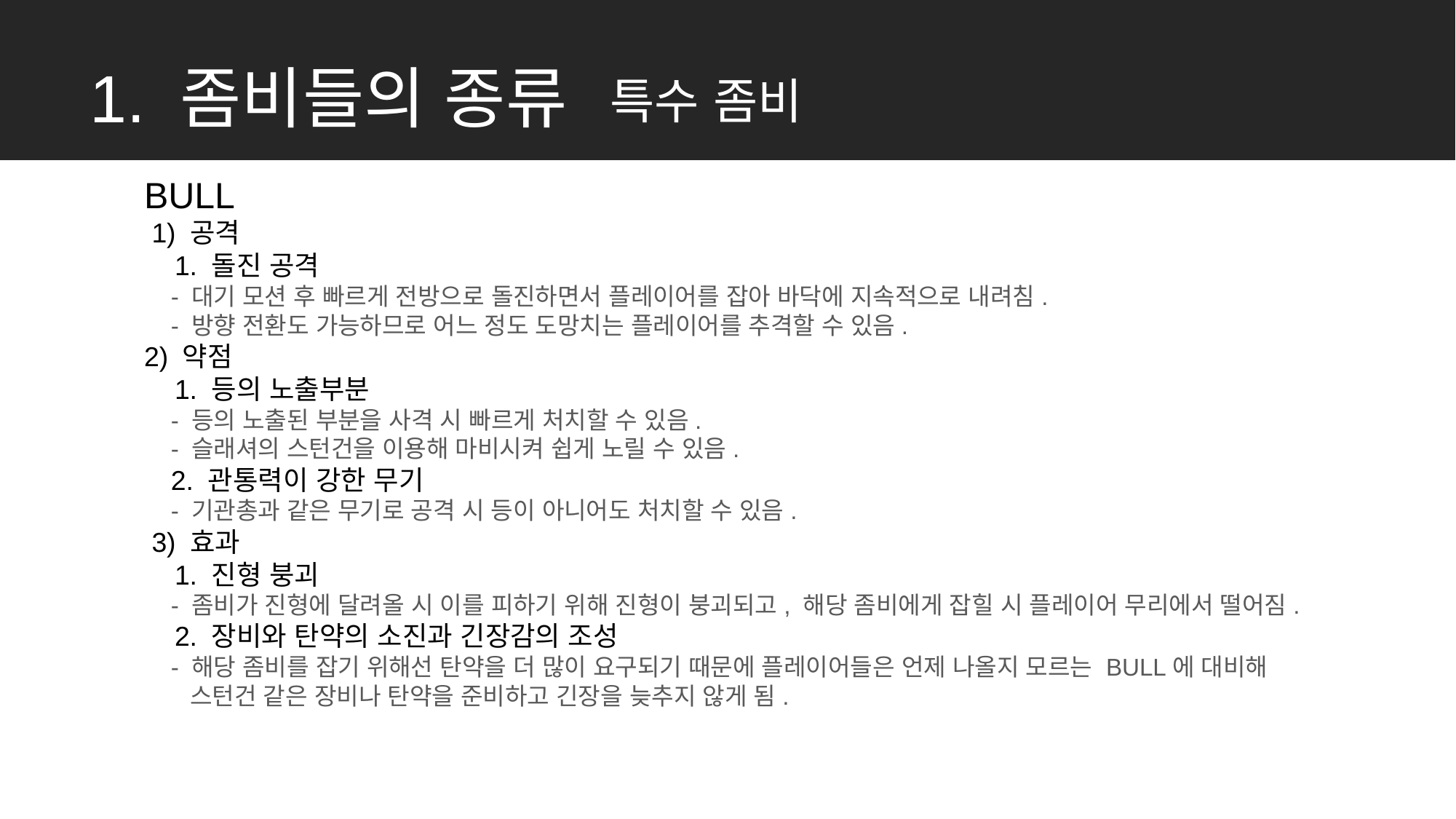

# 1. 좀비들의 종류
특수 좀비
BULL
 1) 공격
    1. 돌진 공격
    - 대기 모션 후 빠르게 전방으로 돌진하면서 플레이어를 잡아 바닥에 지속적으로 내려침.
    - 방향 전환도 가능하므로 어느 정도 도망치는 플레이어를 추격할 수 있음.
2) 약점
    1. 등의 노출부분
    - 등의 노출된 부분을 사격 시 빠르게 처치할 수 있음.
    - 슬래셔의 스턴건을 이용해 마비시켜 쉽게 노릴 수 있음.
    2. 관통력이 강한 무기
    - 기관총과 같은 무기로 공격 시 등이 아니어도 처치할 수 있음.
 3) 효과
    1. 진형 붕괴
    - 좀비가 진형에 달려올 시 이를 피하기 위해 진형이 붕괴되고, 해당 좀비에게 잡힐 시 플레이어 무리에서 떨어짐.
    2. 장비와 탄약의 소진과 긴장감의 조성
    - 해당 좀비를 잡기 위해선 탄약을 더 많이 요구되기 때문에 플레이어들은 언제 나올지 모르는 BULL에 대비해
      스턴건 같은 장비나 탄약을 준비하고 긴장을 늦추지 않게 됨.